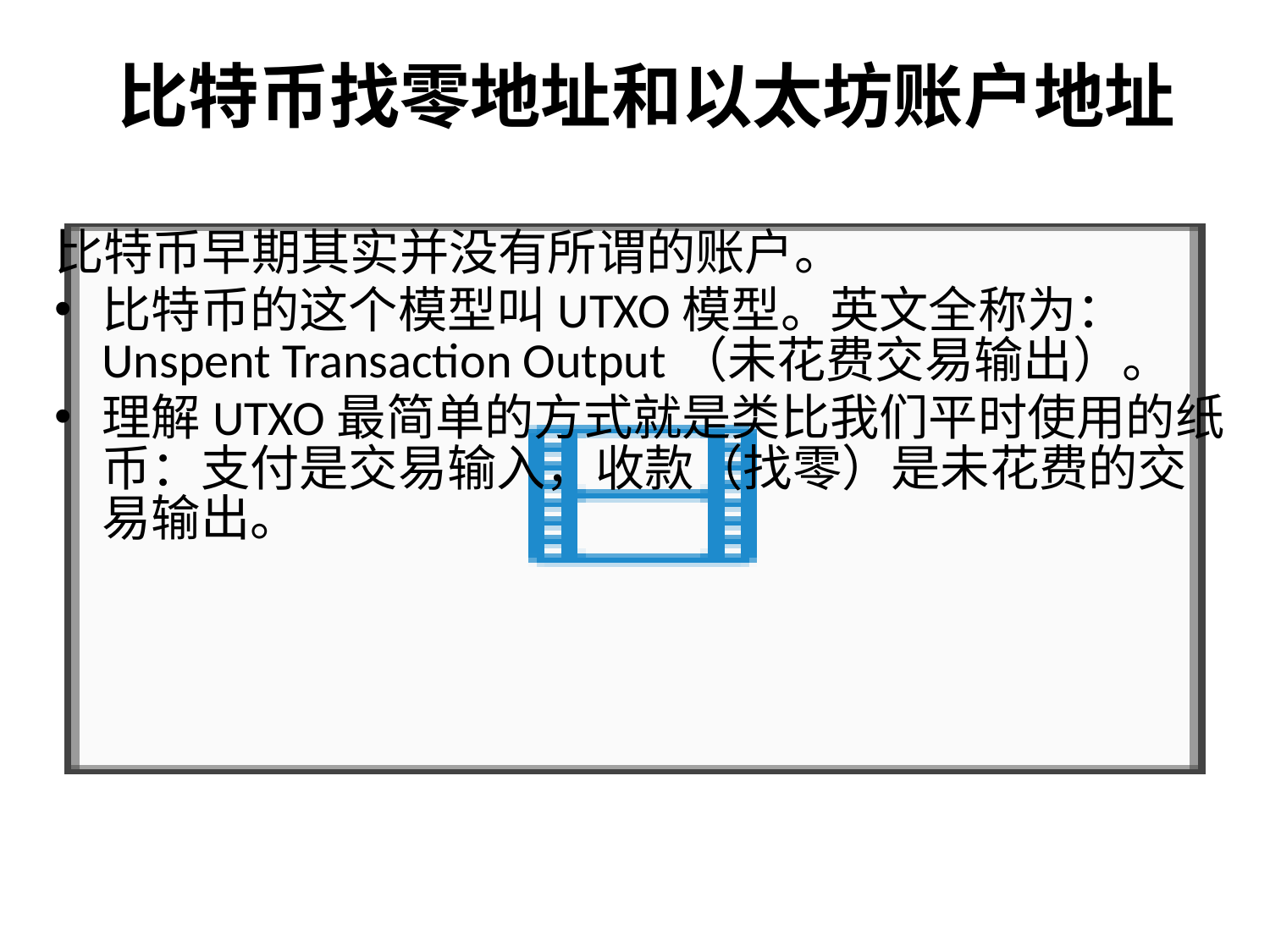

# 比特币找零地址和以太坊账户地址
比特币早期其实并没有所谓的账户。
比特币的这个模型叫UTXO模型。英文全称为：Unspent Transaction Output（未花费交易输出）。
理解UTXO最简单的方式就是类比我们平时使用的纸币：支付是交易输入，收款（找零）是未花费的交易输出。